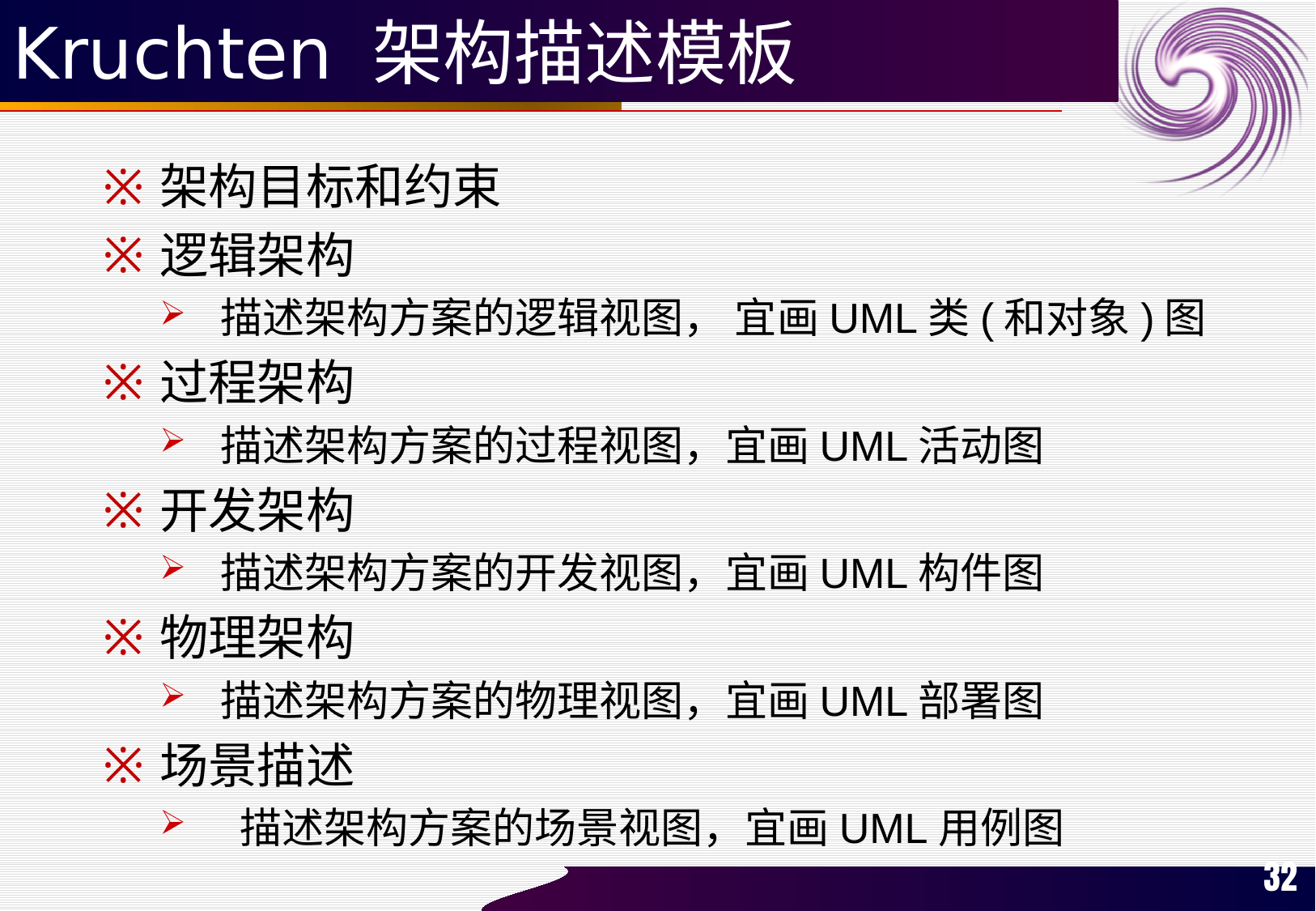

# Kruchten 架构描述模板
架构目标和约束
逻辑架构
描述架构方案的逻辑视图， 宜画UML类(和对象)图
过程架构
描述架构方案的过程视图，宜画UML活动图
开发架构
描述架构方案的开发视图，宜画UML构件图
物理架构
描述架构方案的物理视图，宜画UML部署图
场景描述
 描述架构方案的场景视图，宜画UML用例图
32